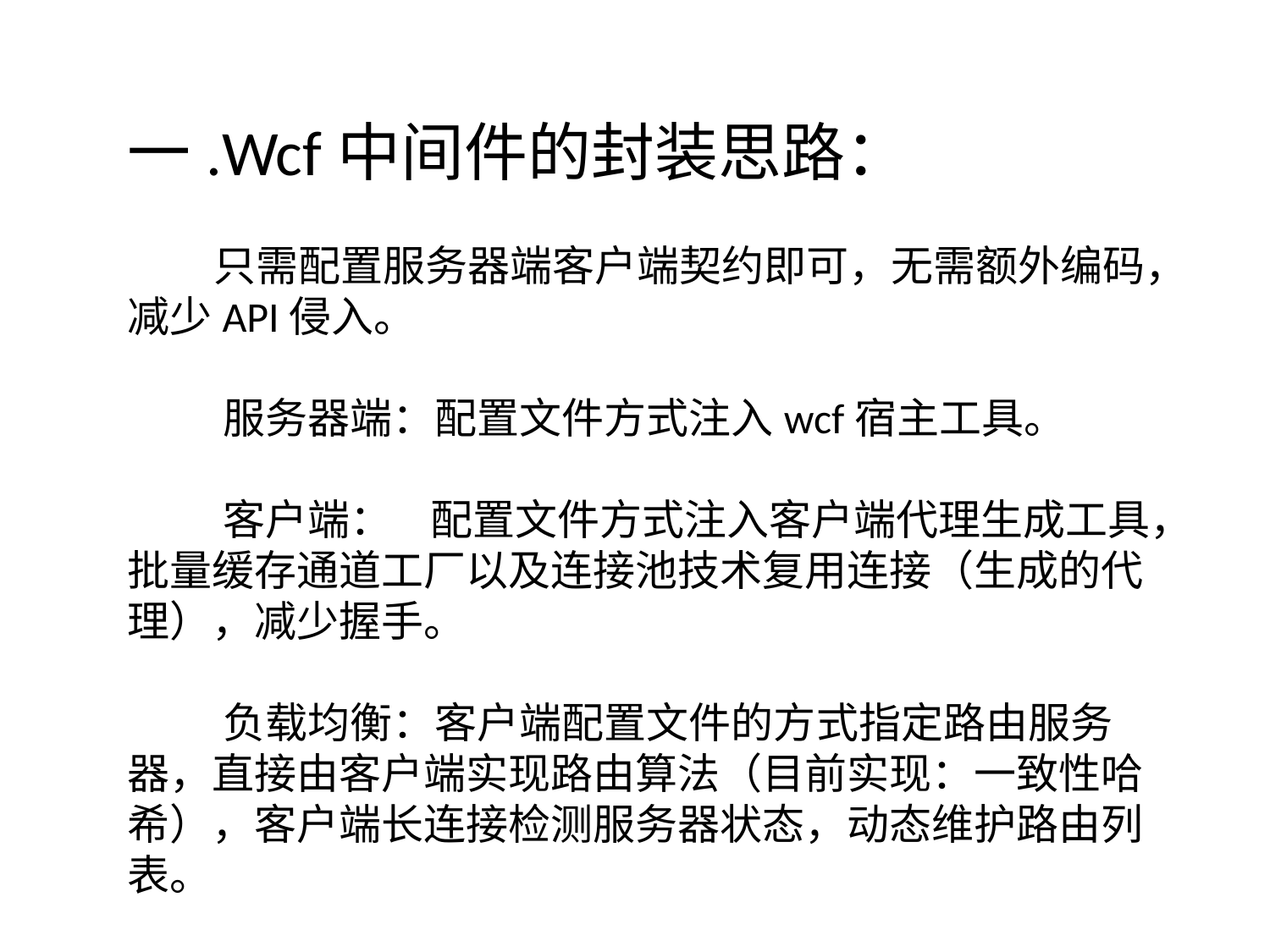

一.Wcf中间件的封装思路：

        只需配置服务器端客户端契约即可，无需额外编码，减少API侵入。

         服务器端：配置文件方式注入wcf宿主工具。

         客户端：    配置文件方式注入客户端代理生成工具，批量缓存通道工厂以及连接池技术复用连接（生成的代理），减少握手。

         负载均衡：客户端配置文件的方式指定路由服务器，直接由客户端实现路由算法（目前实现：一致性哈希），客户端长连接检测服务器状态，动态维护路由列表。